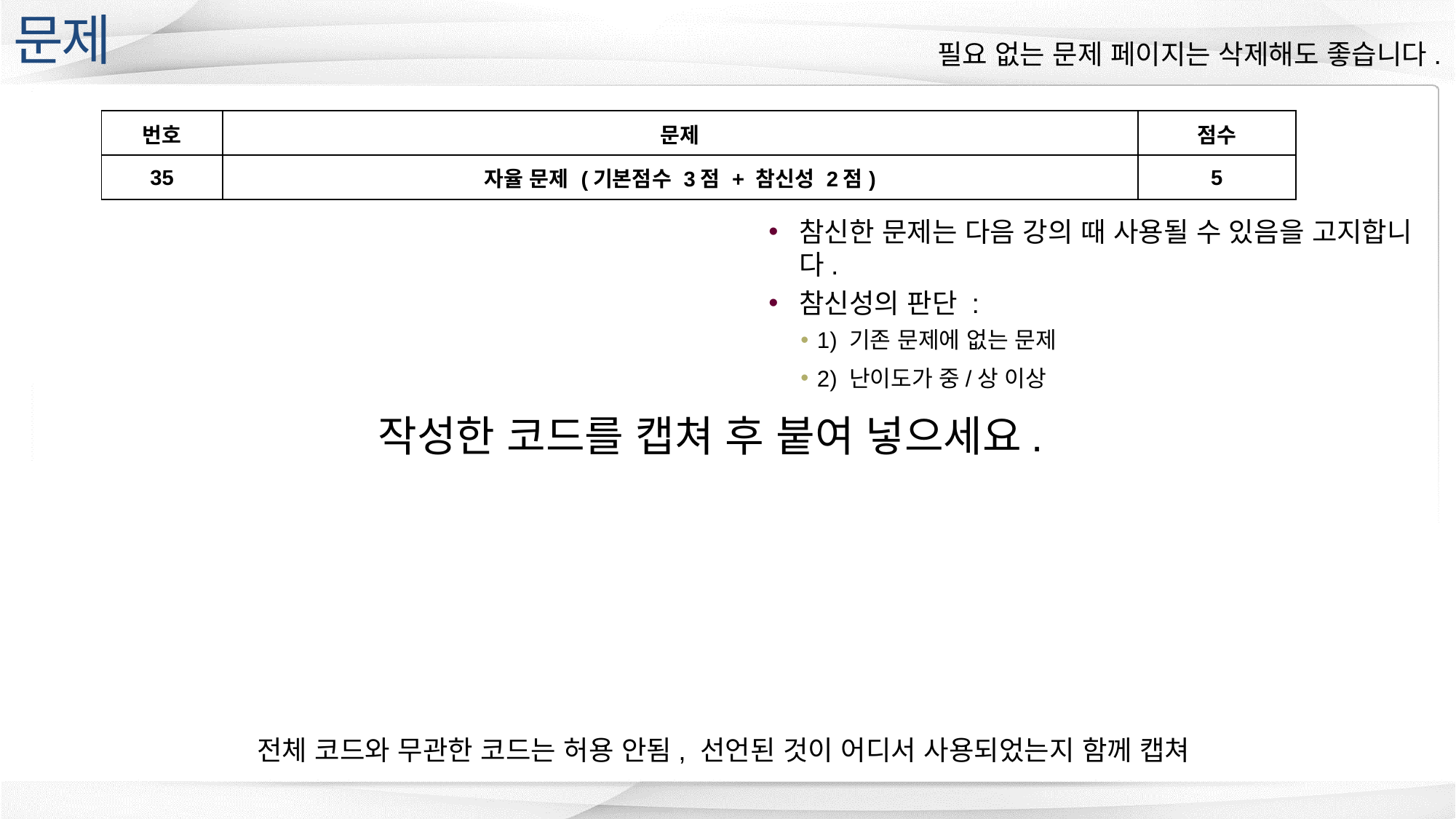

문제
필요 없는 문제 페이지는 삭제해도 좋습니다.
| 번호 | 문제 | 점수 |
| --- | --- | --- |
| 35 | 자율 문제 (기본점수 3점 + 참신성 2점) | 5 |
참신한 문제는 다음 강의 때 사용될 수 있음을 고지합니다.
참신성의 판단 :
1) 기존 문제에 없는 문제
2) 난이도가 중/상 이상
작성한 코드를 캡쳐 후 붙여 넣으세요.
전체 코드와 무관한 코드는 허용 안됨, 선언된 것이 어디서 사용되었는지 함께 캡쳐